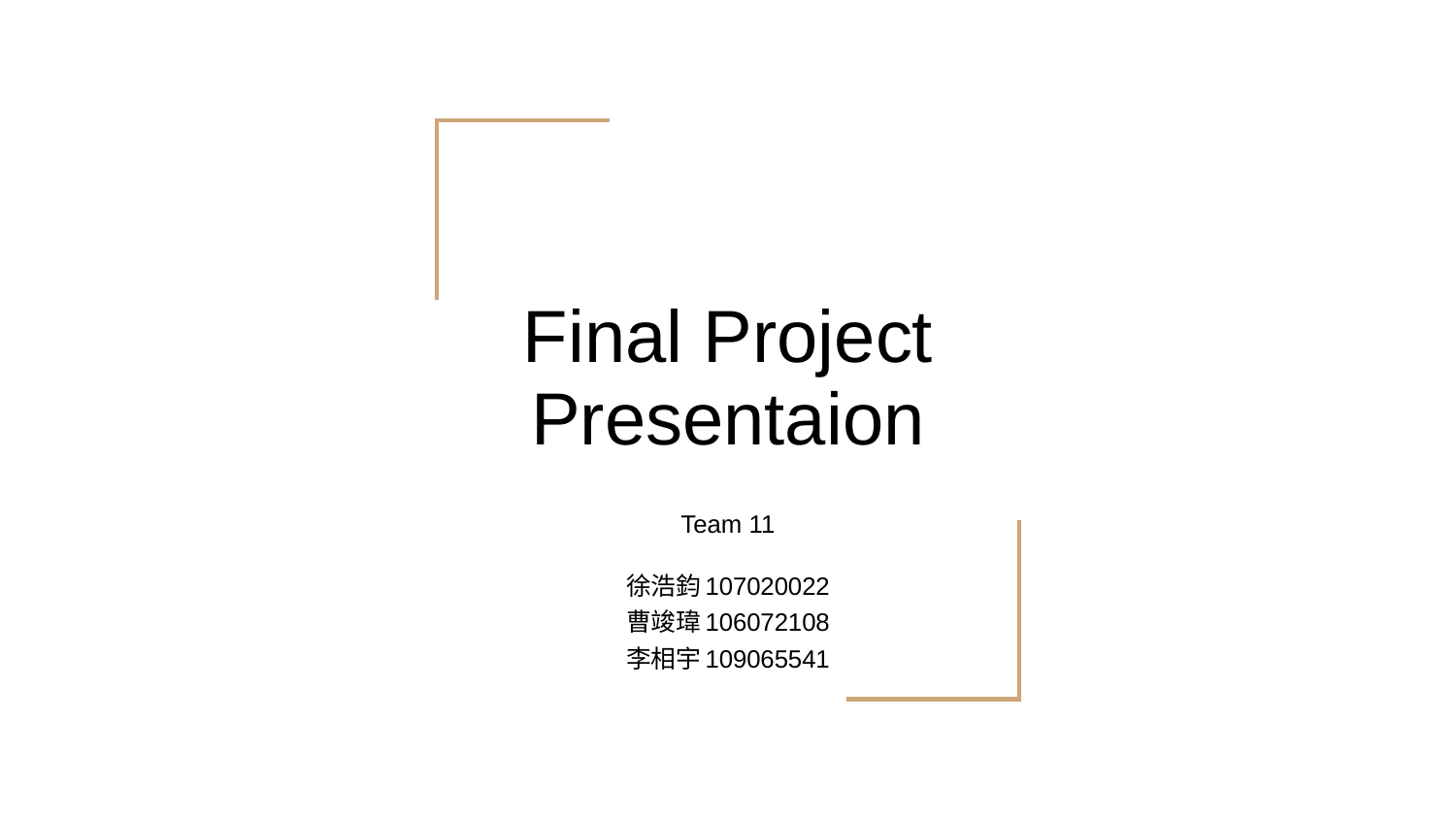

# Final Project Presentaion
Team 11

徐浩鈞107020022
曹竣瑋106072108
李相宇109065541